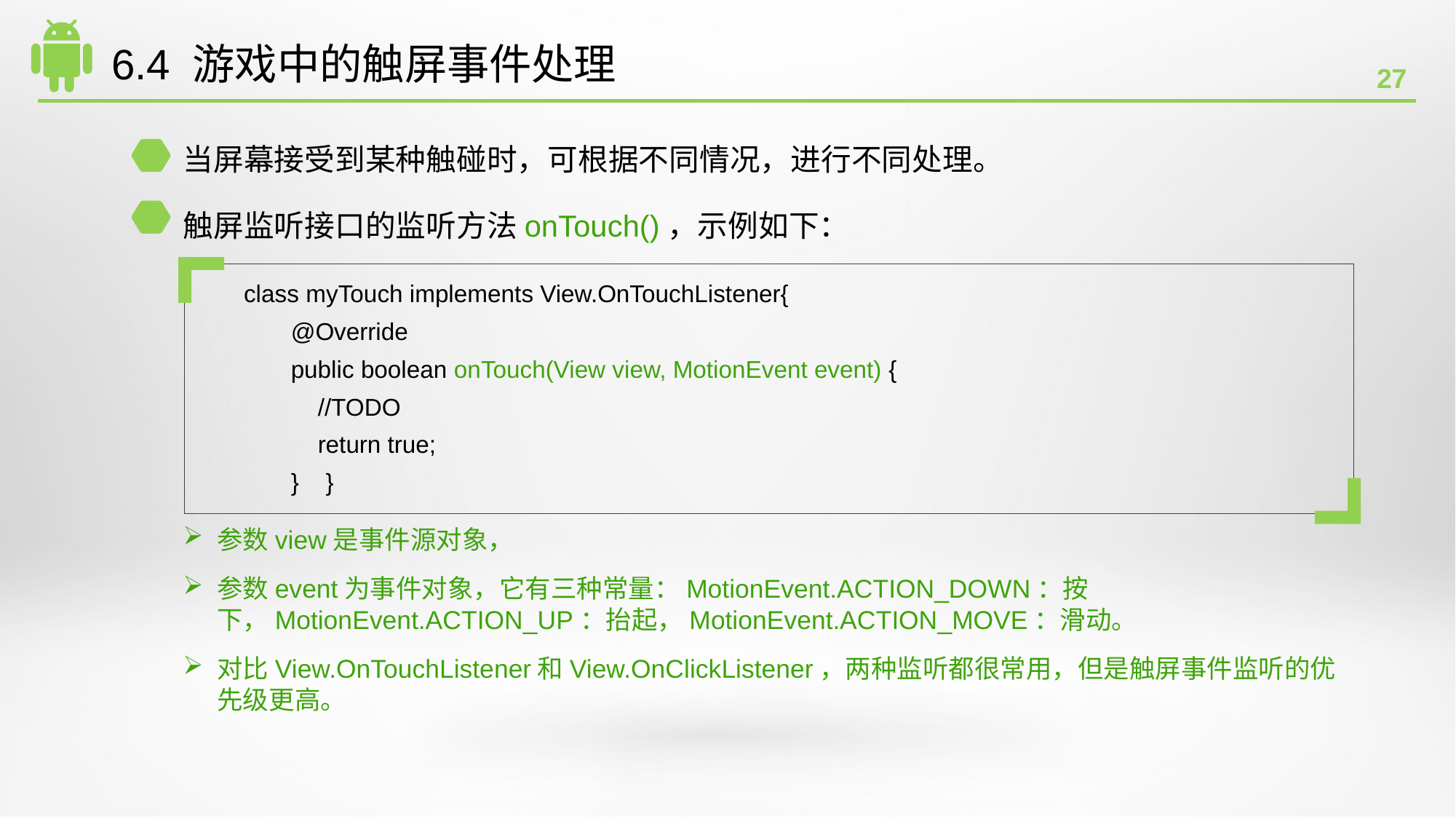

# 6.4 游戏中的触屏事件处理
当屏幕接受到某种触碰时，可根据不同情况，进行不同处理。
触屏监听接口的监听方法onTouch()，示例如下：

参数view是事件源对象，
参数event为事件对象，它有三种常量：MotionEvent.ACTION_DOWN：按下，MotionEvent.ACTION_UP：抬起，MotionEvent.ACTION_MOVE：滑动。
对比View.OnTouchListener和View.OnClickListener，两种监听都很常用，但是触屏事件监听的优先级更高。

 class myTouch implements View.OnTouchListener{
        @Override
        public boolean onTouch(View view, MotionEvent event) {
            //TODO
            return true;
        }    }